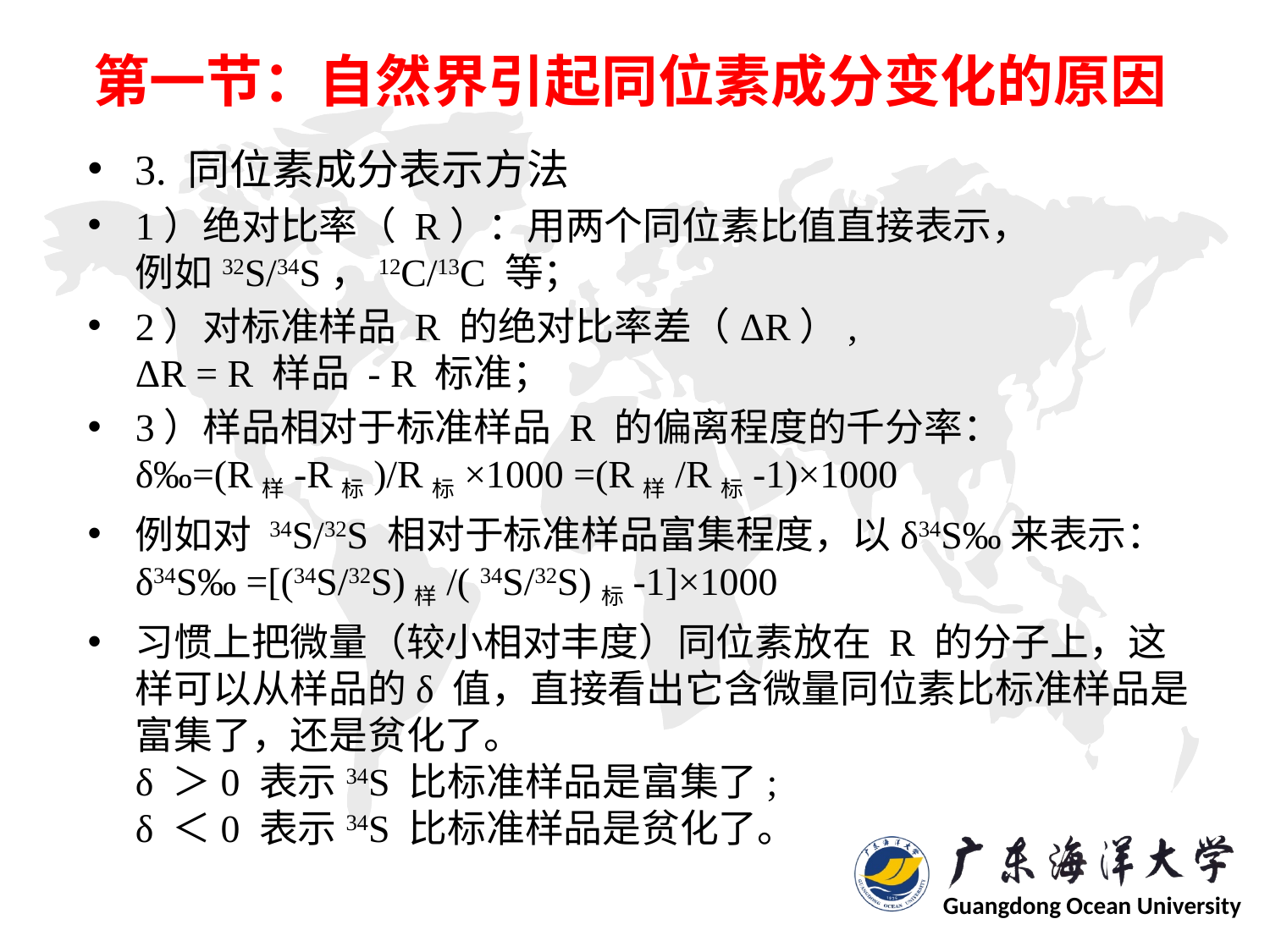

# 第一节：自然界引起同位素成分变化的原因
3. 同位素成分表示方法
1）绝对比率（ R）：用两个同位素比值直接表示，
例如32S/34S，12C/13C 等；
2）对标准样品 R 的绝对比率差（ΔR）,
ΔR = R 样品 - R 标准；
3）样品相对于标准样品 R 的偏离程度的千分率：
δ‰=(R样-R标)/R标×1000 =(R样/R标-1)×1000
例如对 34S/32S 相对于标准样品富集程度，以δ34S‰来表示：
δ34S‰ =[(34S/32S)样/( 34S/32S)标-1]×1000
习惯上把微量（较小相对丰度）同位素放在 R 的分子上，这样可以从样品的δ 值，直接看出它含微量同位素比标准样品是富集了，还是贫化了。
δ ＞0 表示34S 比标准样品是富集了;
δ ＜0 表示34S 比标准样品是贫化了。